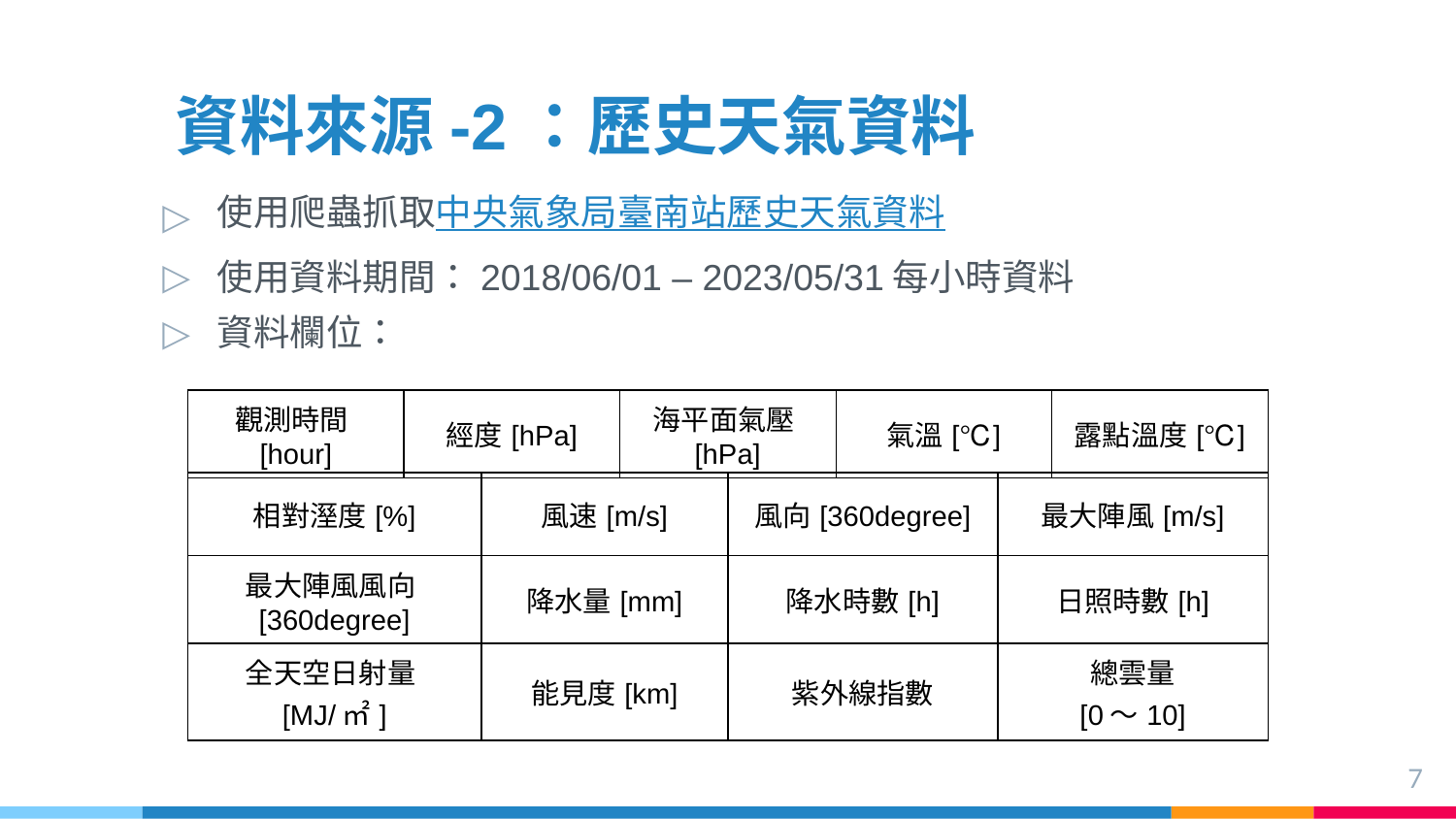

資料來源-2：歷史天氣資料
使用爬蟲抓取中央氣象局臺南站歷史天氣資料
使用資料期間：2018/06/01 – 2023/05/31每小時資料
資料欄位：

| 觀測時間[hour] | 經度[hPa] | 海平面氣壓[hPa] | 氣溫[℃] | 露點溫度[℃] |
| --- | --- | --- | --- | --- |
| 相對溼度[%] | 風速[m/s] | 風向[360degree] | 最大陣風[m/s] |
| --- | --- | --- | --- |
| 最大陣風風向[360degree] | 降水量[mm] | 降水時數[h] | 日照時數[h] |
| 全天空日射量[MJ/㎡] | 能見度[km] | 紫外線指數 | 總雲量 [0～10] |
7